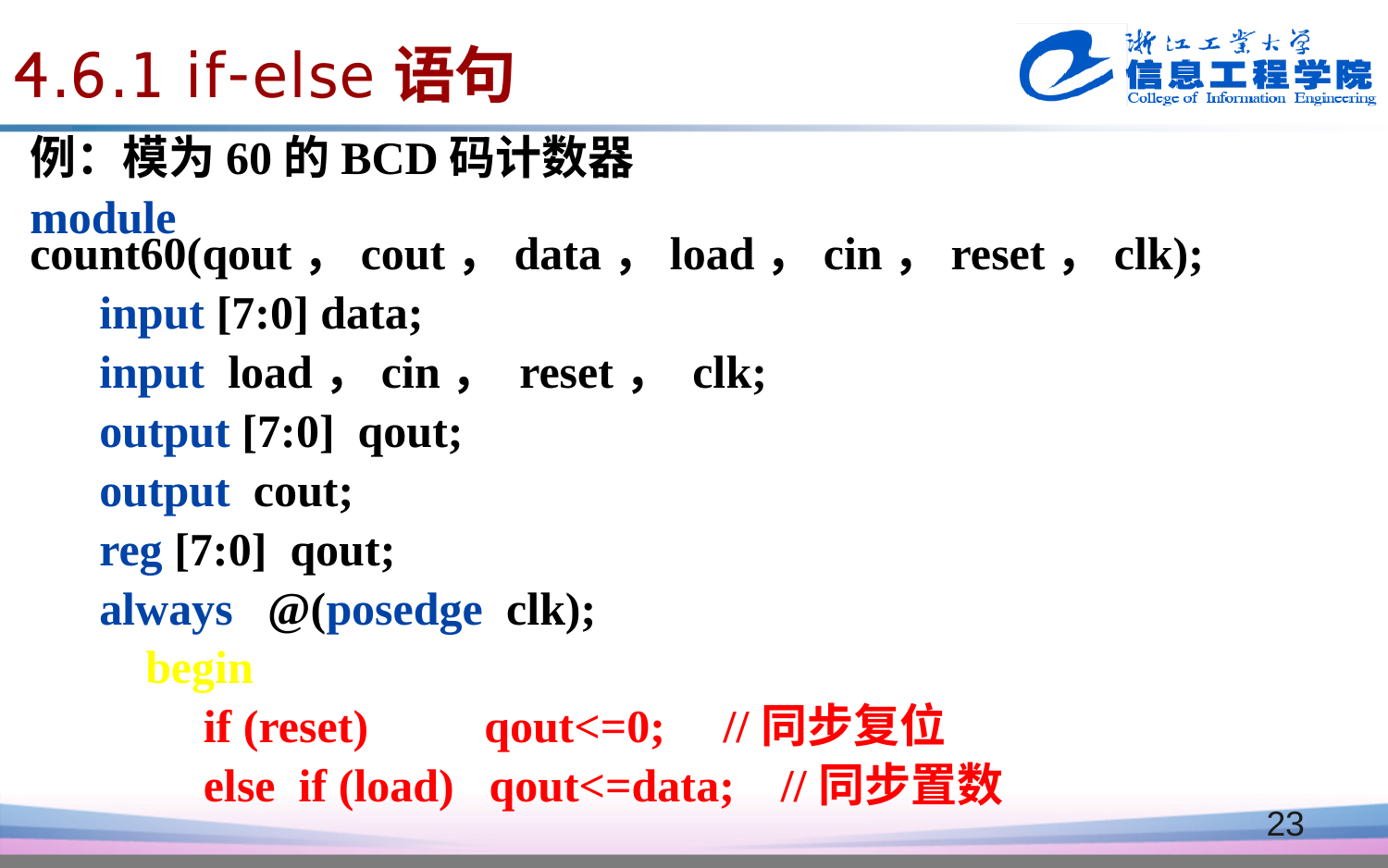

4.6.1 if-else语句
例：模为60的BCD码计数器
module  count60(qout，cout，data，load，cin，reset，clk);
input [7:0] data;
input  load，cin， reset， clk;
output [7:0]  qout;
output  cout;
reg [7:0]  qout;
always   @(posedge  clk);
    begin
	if (reset)          qout<=0;     //同步复位
	else  if (load)   qout<=data;    //同步置数
23